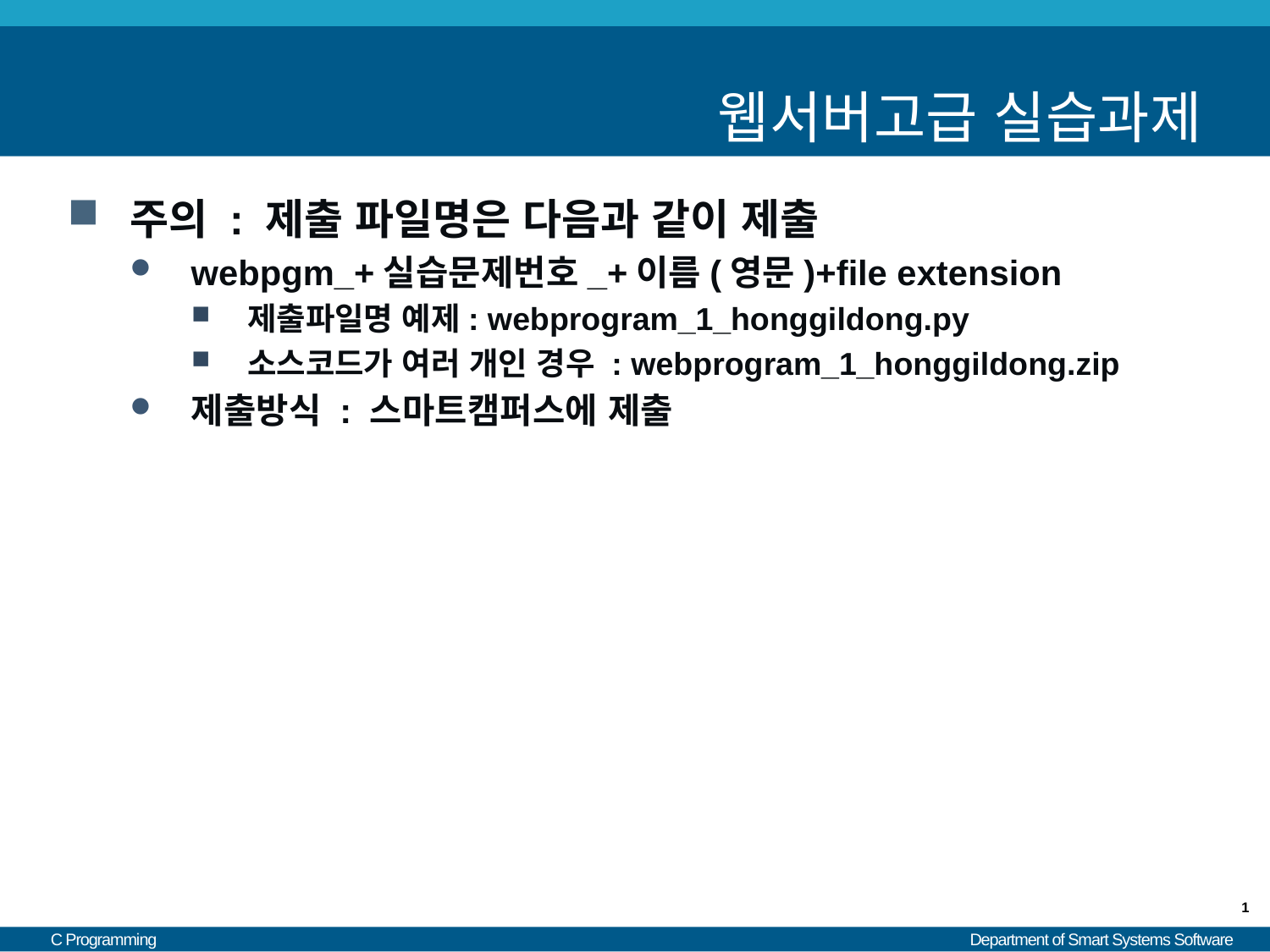

# 웹서버고급 실습과제
주의 : 제출 파일명은 다음과 같이 제출
webpgm_+실습문제번호_+이름(영문)+file extension
제출파일명 예제: webprogram_1_honggildong.py
소스코드가 여러 개인 경우 : webprogram_1_honggildong.zip
제출방식 : 스마트캠퍼스에 제출

1